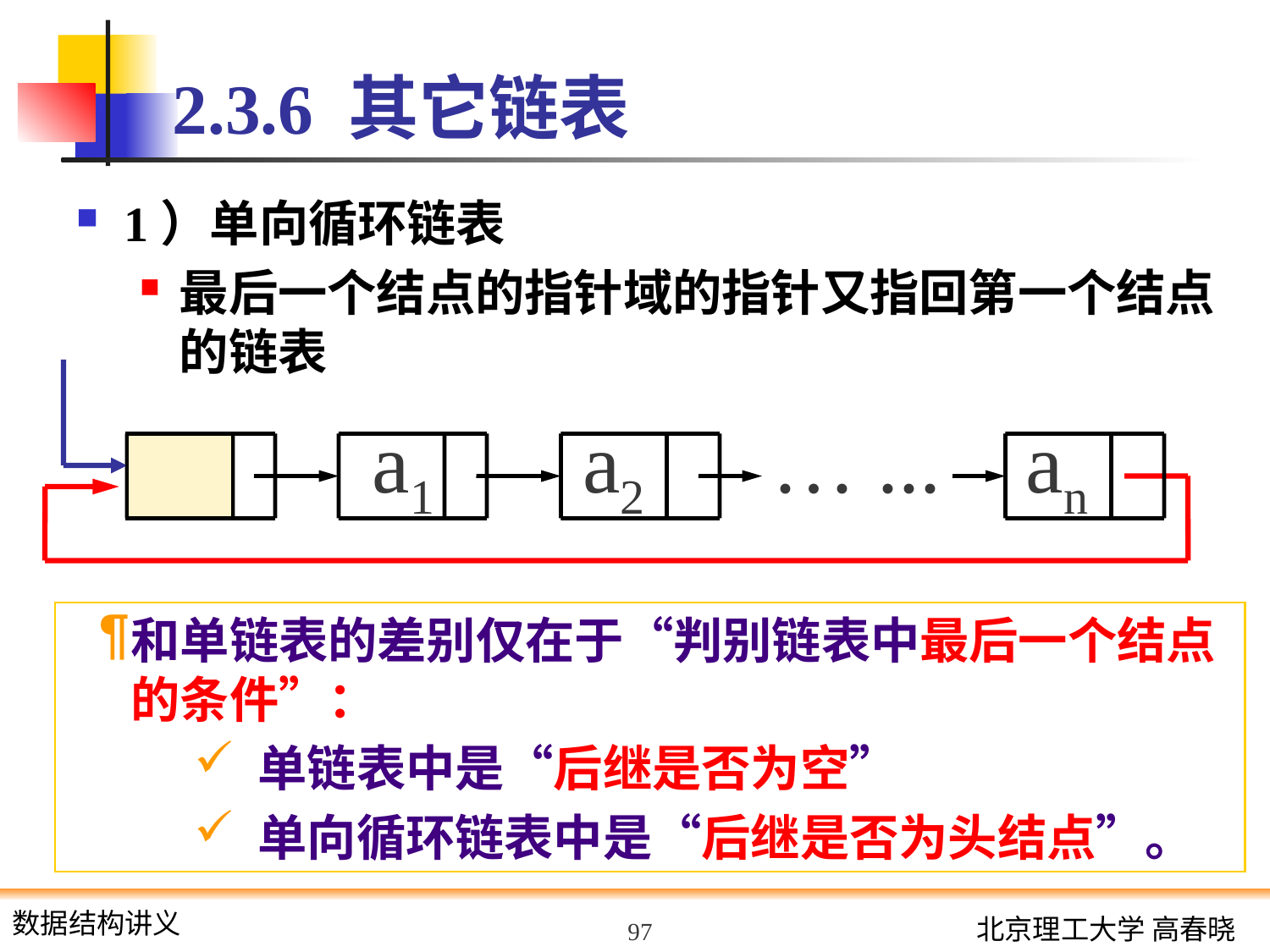

# 2.3.6 其它链表
1）单向循环链表
最后一个结点的指针域的指针又指回第一个结点的链表

   a1       a2      … ...    an

和单链表的差别仅在于“判别链表中最后一个结点的条件”：
单链表中是“后继是否为空”
单向循环链表中是“后继是否为头结点”。
97